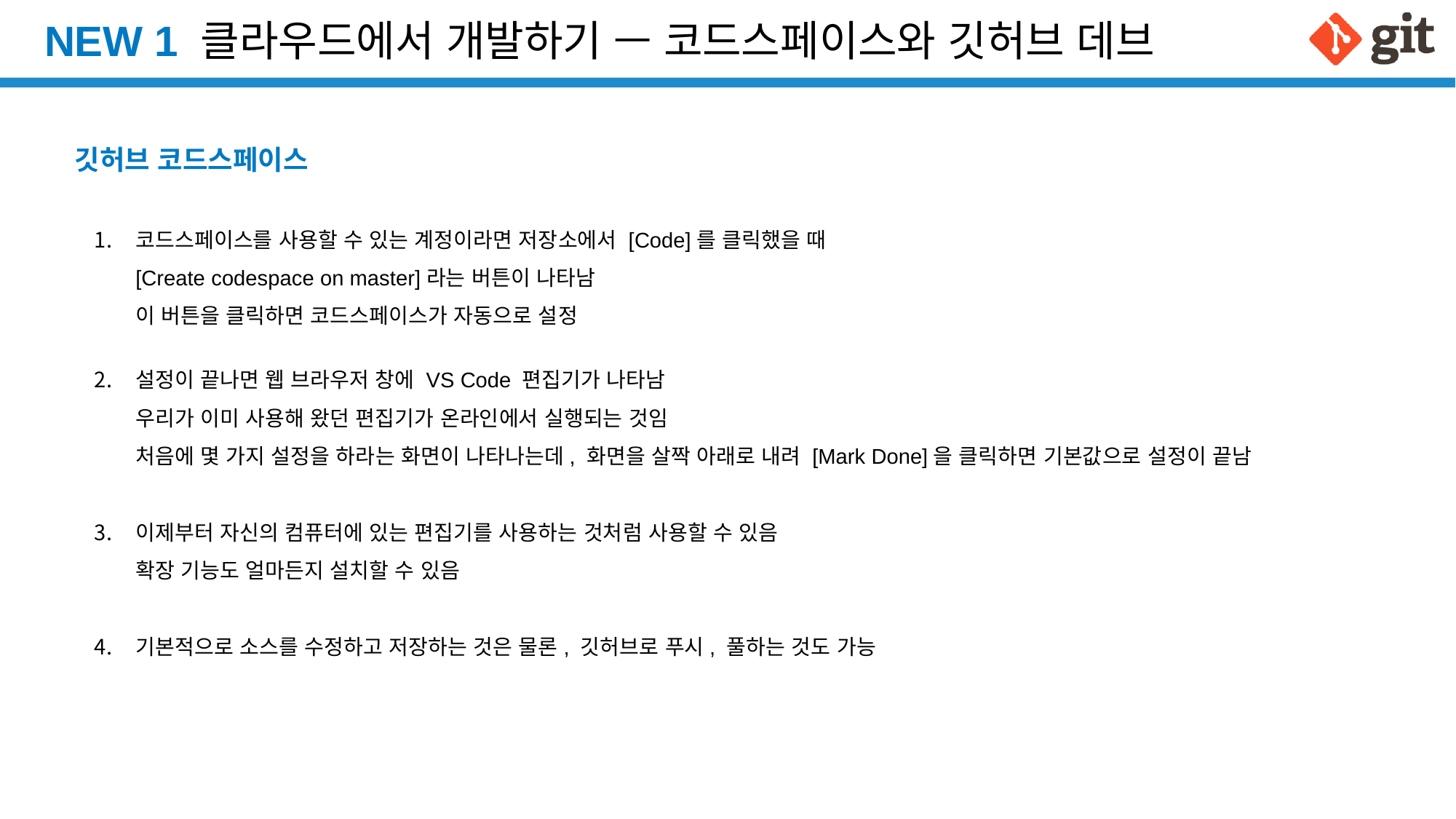

# NEW 1 클라우드에서 개발하기 — 코드스페이스와 깃허브 데브
깃허브 코드스페이스
코드스페이스를 사용할 수 있는 계정이라면 저장소에서 [Code]를 클릭했을 때
[Create codespace on master]라는 버튼이 나타남
이 버튼을 클릭하면 코드스페이스가 자동으로 설정
설정이 끝나면 웹 브라우저 창에 VS Code 편집기가 나타남
우리가 이미 사용해 왔던 편집기가 온라인에서 실행되는 것임
처음에 몇 가지 설정을 하라는 화면이 나타나는데, 화면을 살짝 아래로 내려 [Mark Done]을 클릭하면 기본값으로 설정이 끝남
이제부터 자신의 컴퓨터에 있는 편집기를 사용하는 것처럼 사용할 수 있음
확장 기능도 얼마든지 설치할 수 있음
기본적으로 소스를 수정하고 저장하는 것은 물론, 깃허브로 푸시, 풀하는 것도 가능